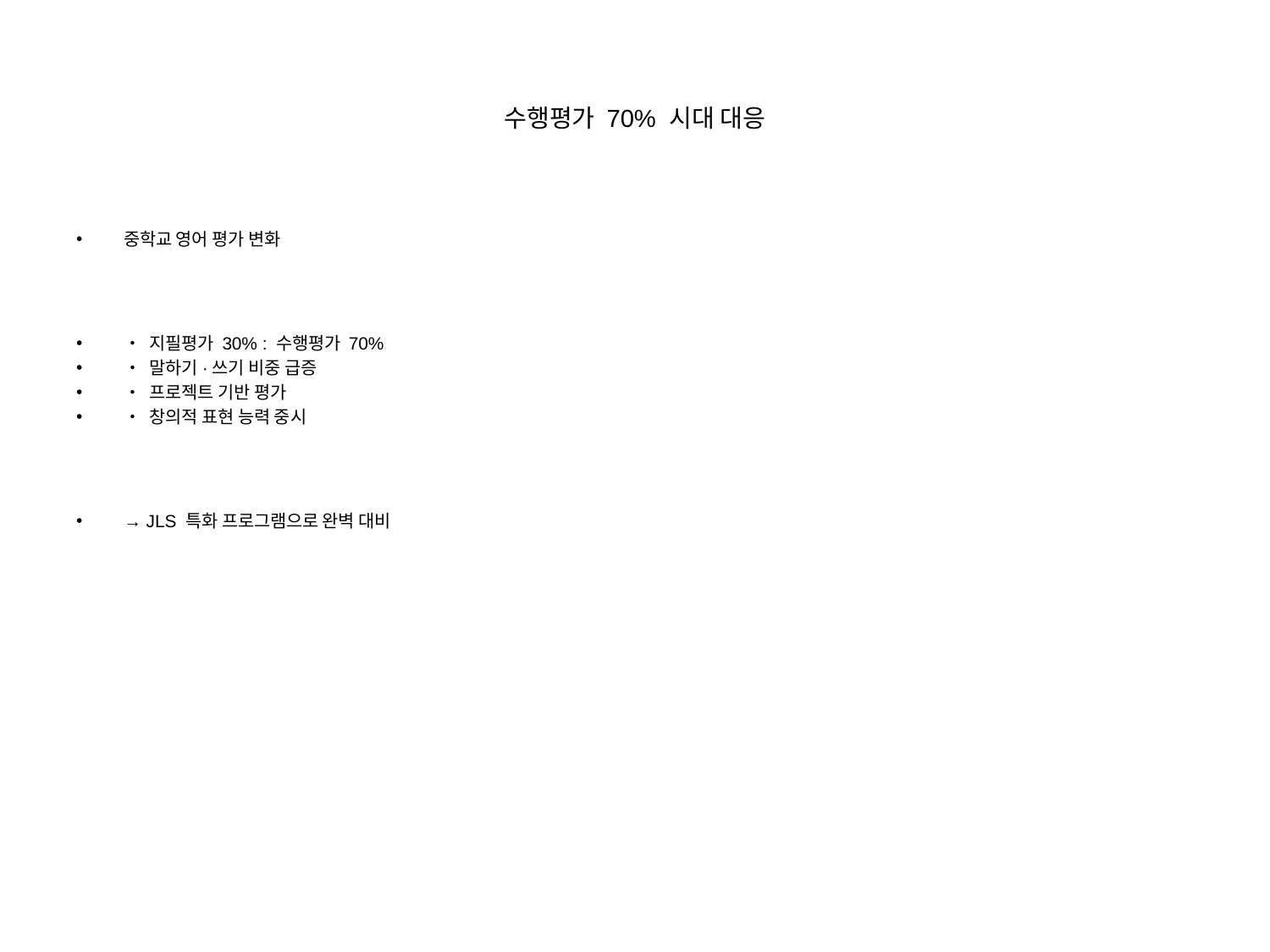

# 수행평가 70% 시대 대응
중학교 영어 평가 변화

• 지필평가 30% : 수행평가 70%
• 말하기·쓰기 비중 급증
• 프로젝트 기반 평가
• 창의적 표현 능력 중시

→ JLS 특화 프로그램으로 완벽 대비